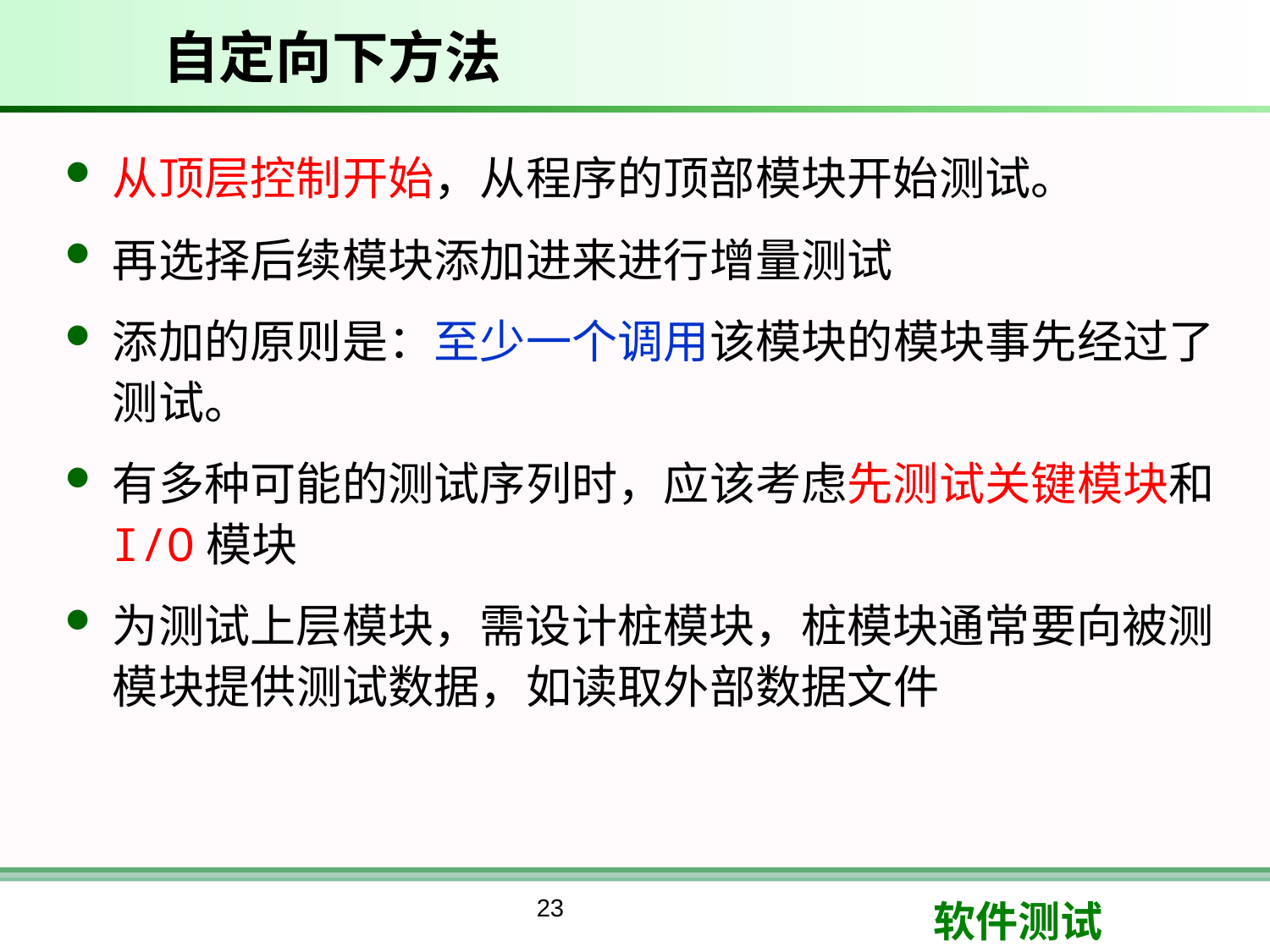

# 自定向下方法
从顶层控制开始，从程序的顶部模块开始测试。
再选择后续模块添加进来进行增量测试
添加的原则是：至少一个调用该模块的模块事先经过了测试。
有多种可能的测试序列时，应该考虑先测试关键模块和I/O模块
为测试上层模块，需设计桩模块，桩模块通常要向被测模块提供测试数据，如读取外部数据文件

23